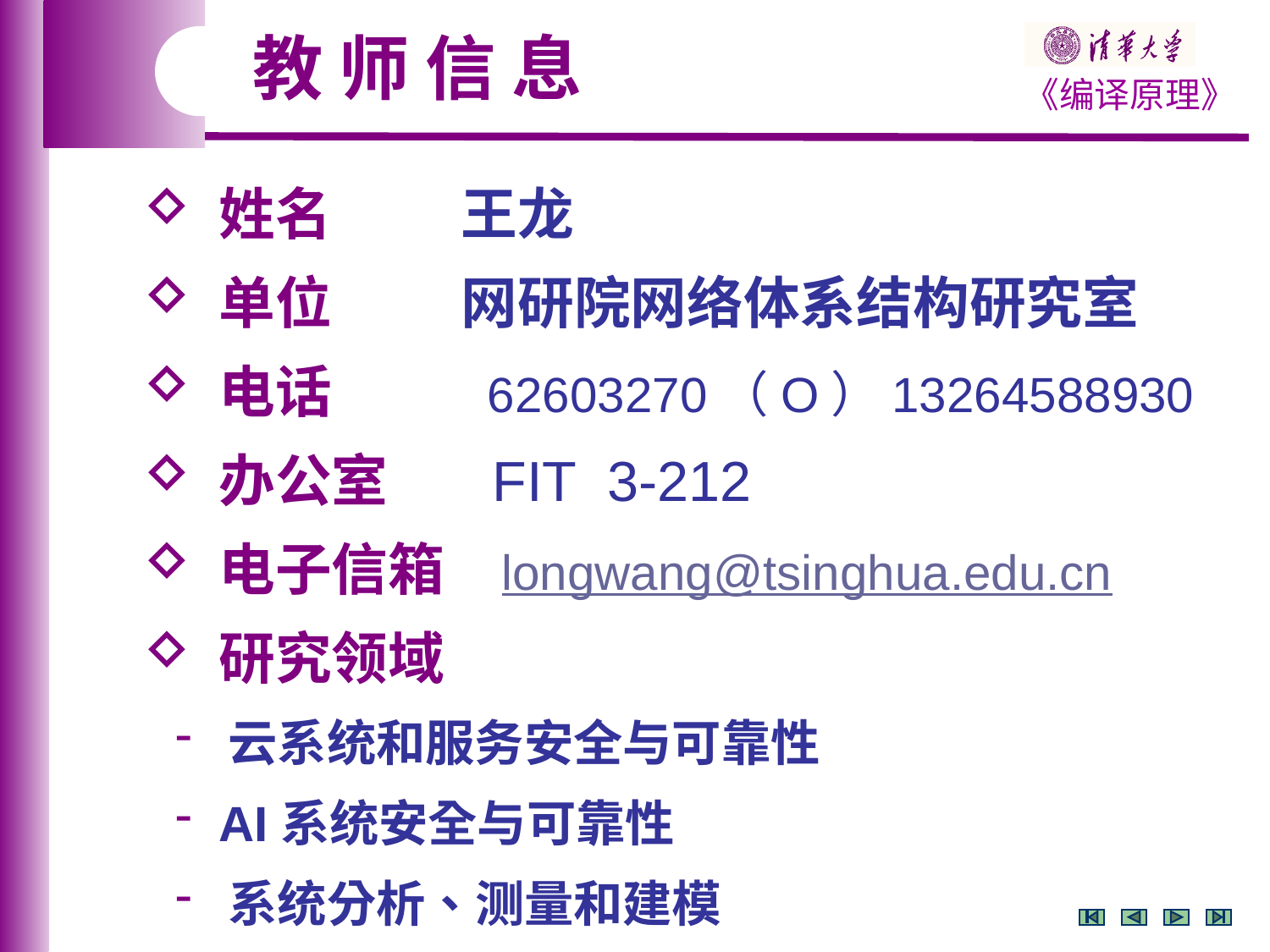

教 师 信 息
 姓名          王龙

 单位          网研院网络体系结构研究室

 电话           62603270（O）13264588930

 办公室       FIT  3-212

 电子信箱    longwang@tsinghua.edu.cn

 研究领域

 云系统和服务安全与可靠性

 AI系统安全与可靠性

 系统分析、测量和建模